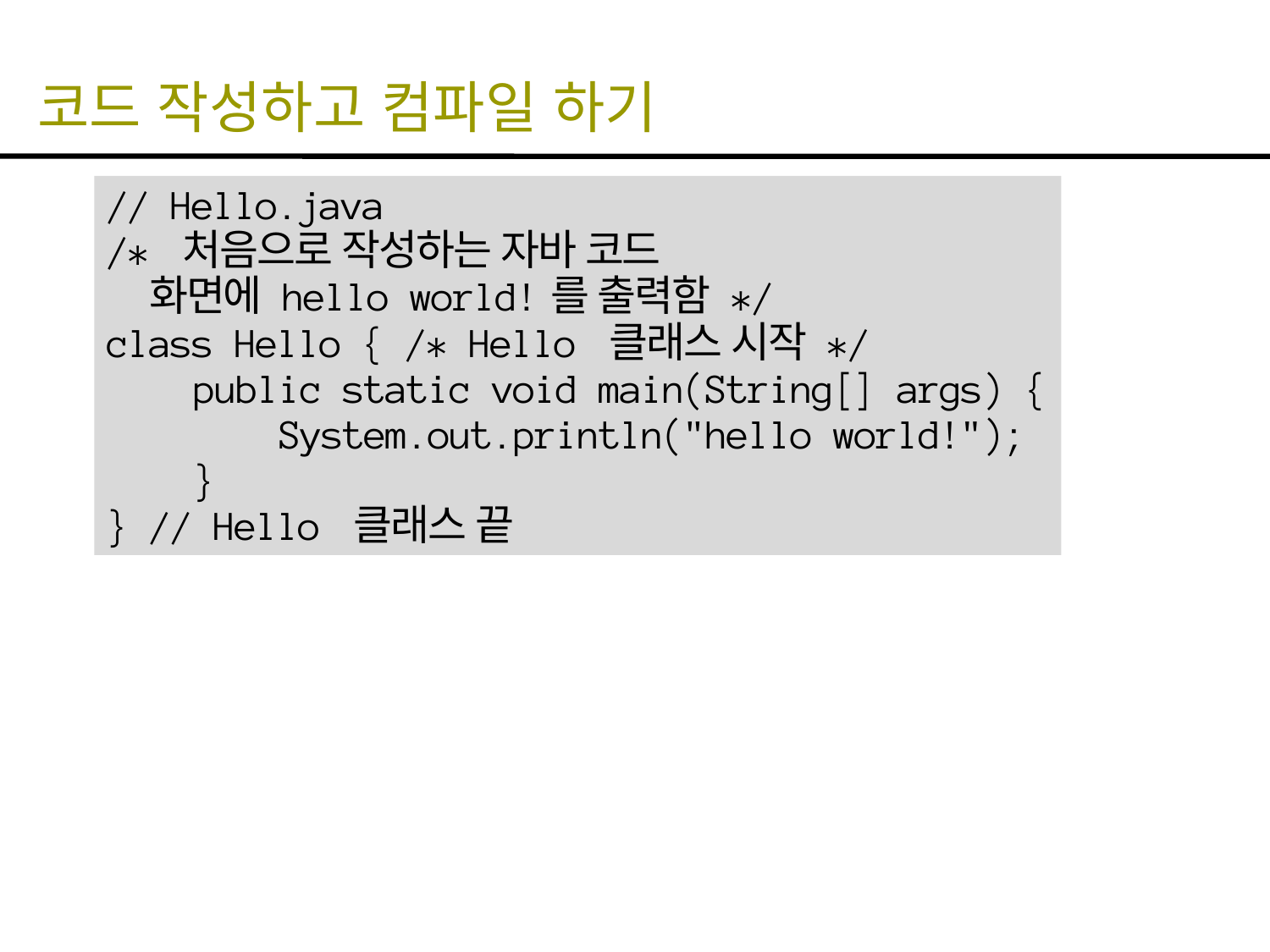

# 코드 작성하고 컴파일 하기
// Hello.java
/* 처음으로 작성하는 자바 코드
   화면에 hello world!를 출력함 */
class Hello { /* Hello 클래스 시작 */
    public static void main(String[] args) {
        System.out.println("hello world!");
    }
} // Hello 클래스 끝